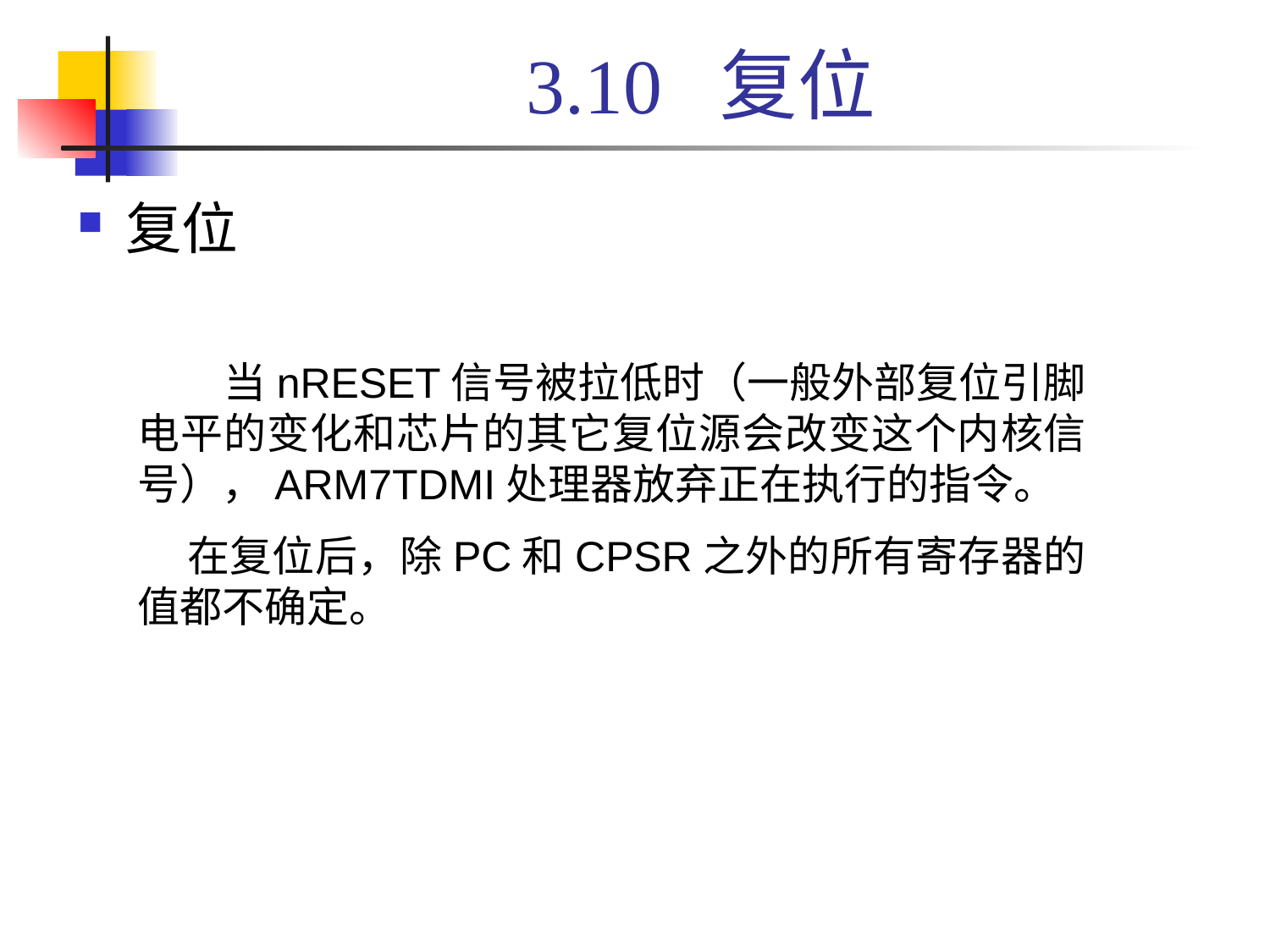

# 3.10  复位
复位
        当nRESET信号被拉低时（一般外部复位引脚电平的变化和芯片的其它复位源会改变这个内核信号），ARM7TDMI处理器放弃正在执行的指令。
    在复位后，除PC和CPSR之外的所有寄存器的值都不确定。